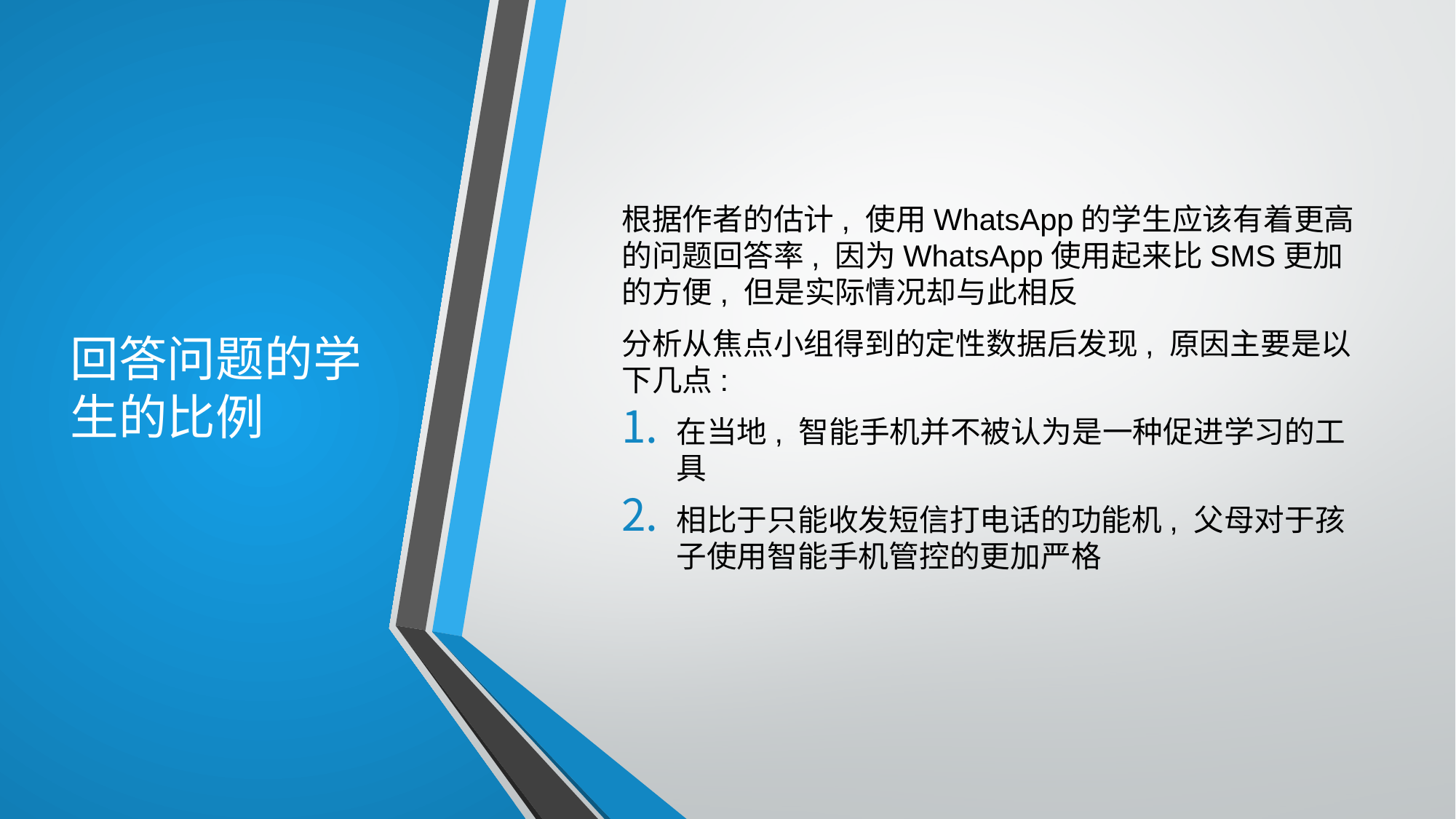

# 回答问题的学生的比例
根据作者的估计, 使用WhatsApp的学生应该有着更高的问题回答率, 因为WhatsApp使用起来比SMS更加的方便, 但是实际情况却与此相反
分析从焦点小组得到的定性数据后发现, 原因主要是以下几点:
在当地, 智能手机并不被认为是一种促进学习的工具
相比于只能收发短信打电话的功能机, 父母对于孩子使用智能手机管控的更加严格